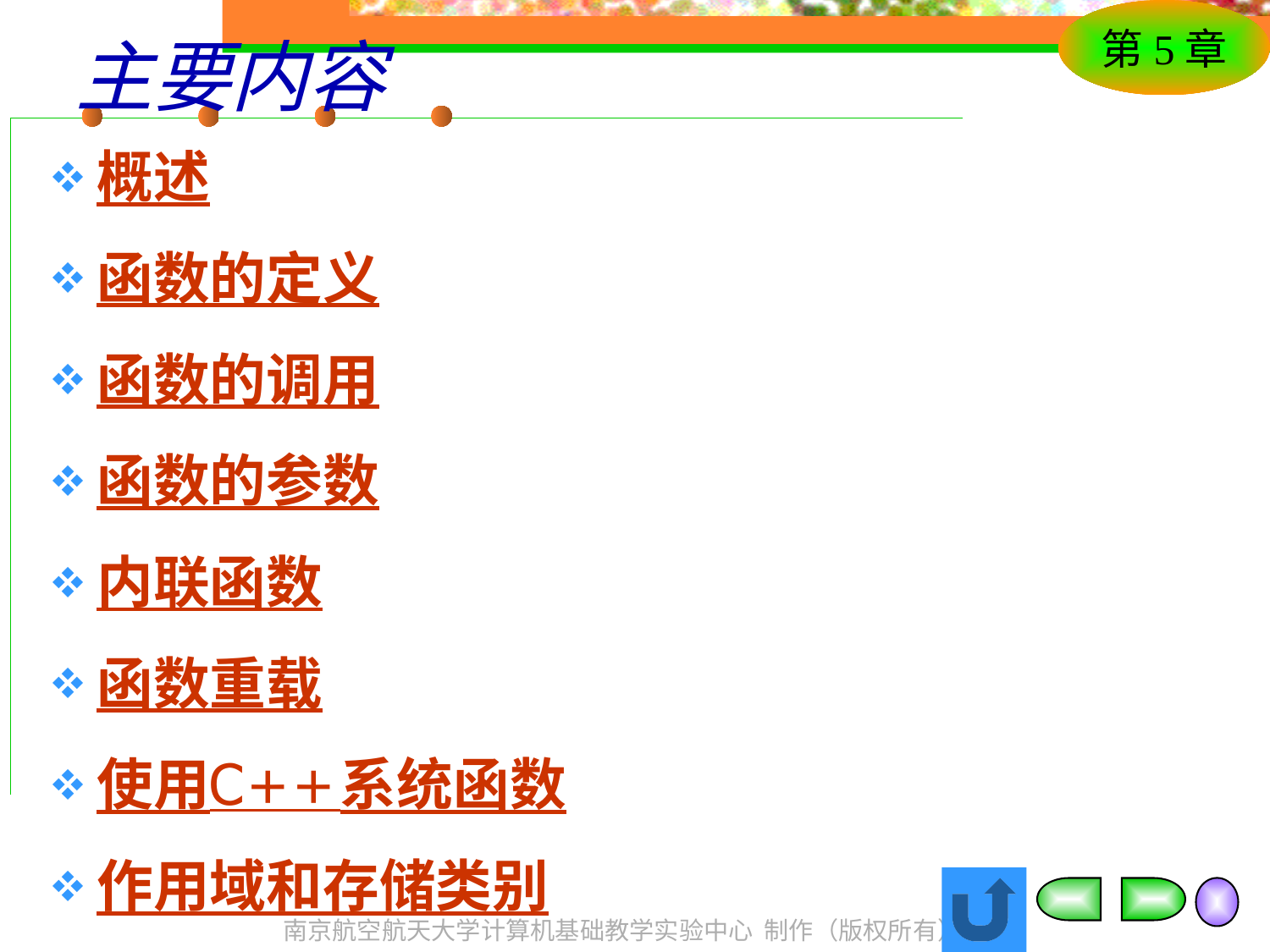

# 主要内容
概述
函数的定义
函数的调用
函数的参数
内联函数
函数重载
使用C++系统函数
作用域和存储类别
程序的多文件组织